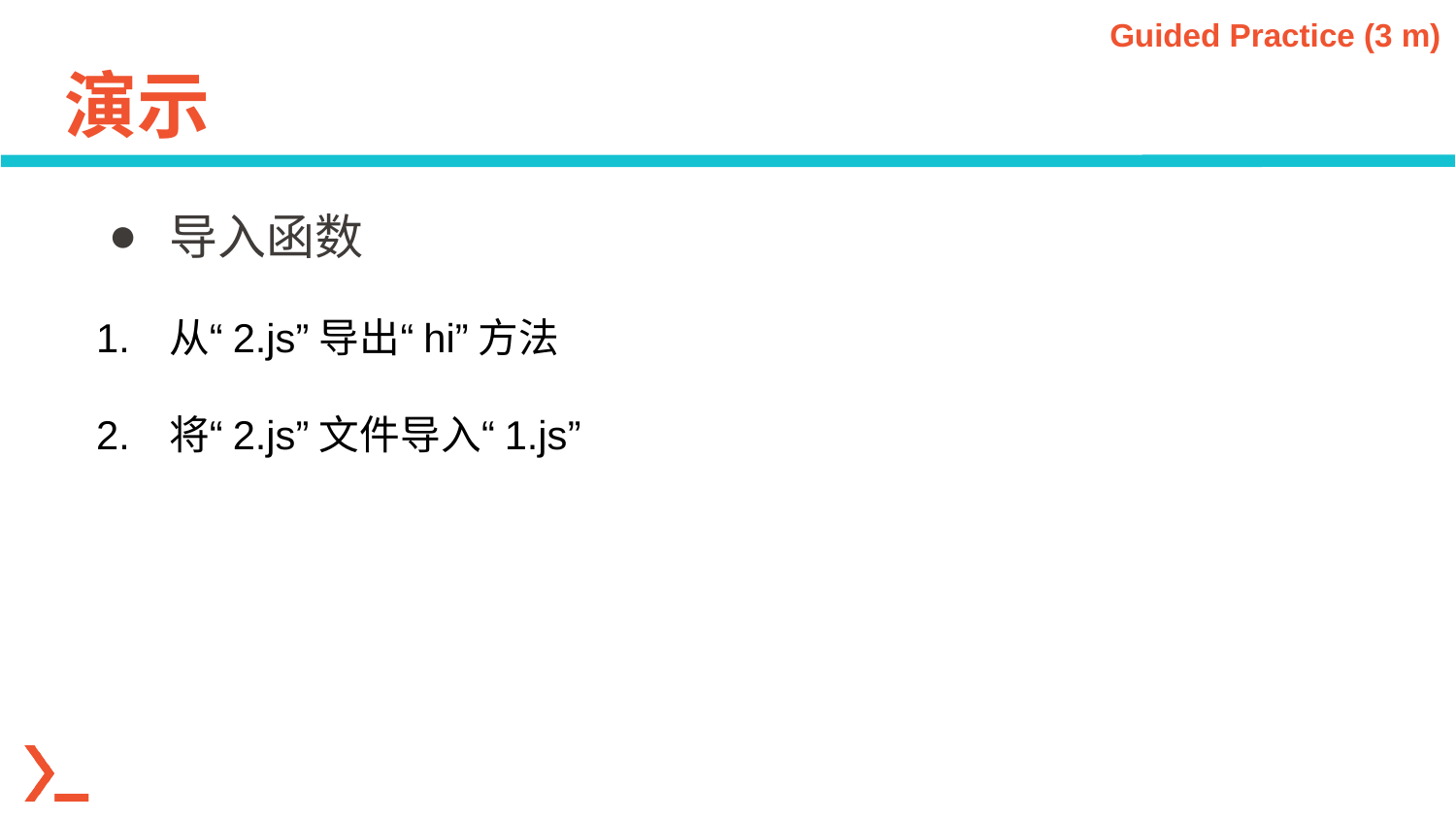

Guided Practice (3 m)
# 演示

导入函数

从“2.js”导出“hi”方法

将“2.js”文件导入“1.js”